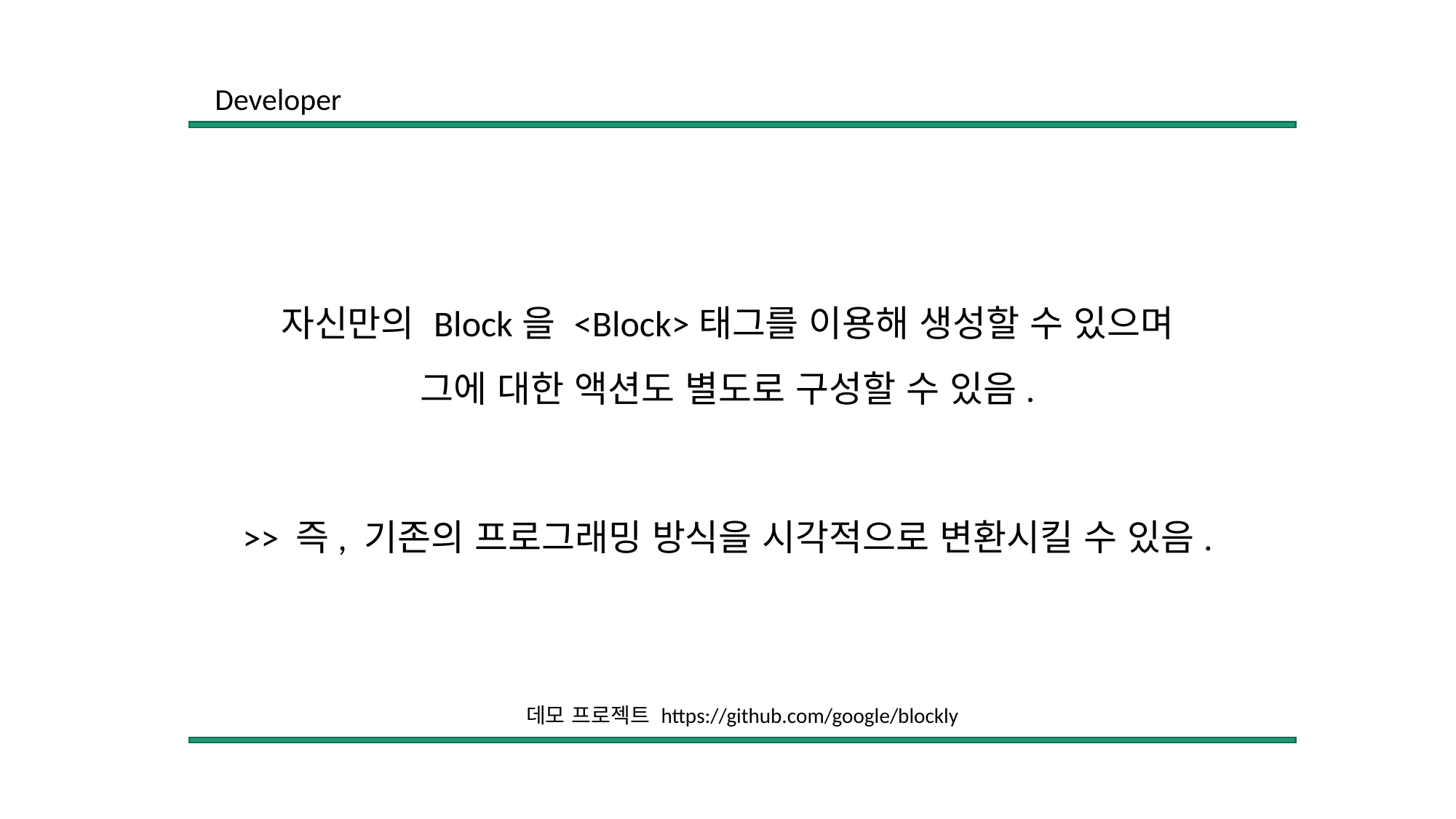

Developer

자신만의 Block을 <Block>태그를 이용해 생성할 수 있으며
그에 대한 액션도 별도로 구성할 수 있음.
>> 즉, 기존의 프로그래밍 방식을 시각적으로 변환시킬 수 있음.
데모 프로젝트 https://github.com/google/blockly